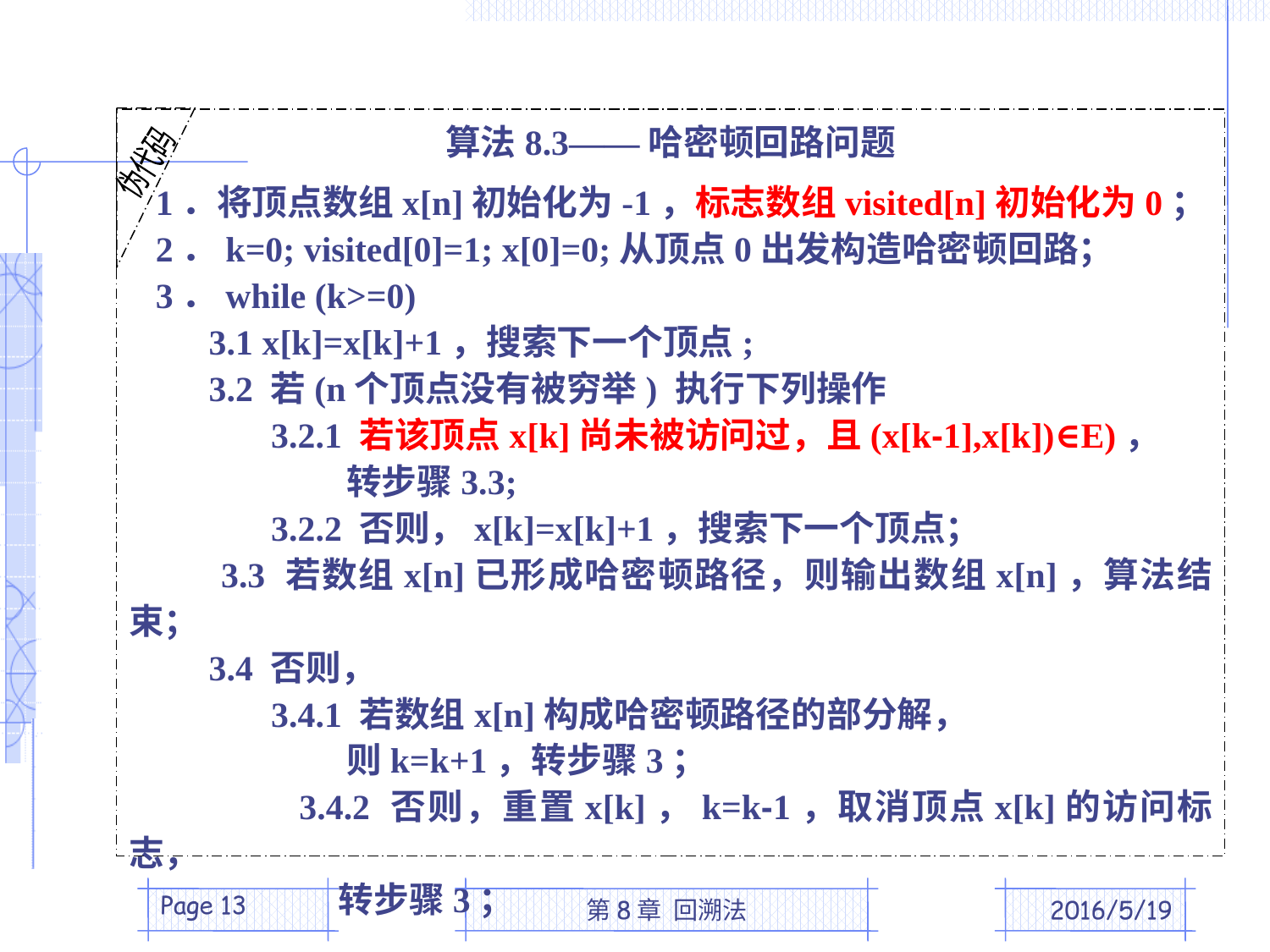

伪代码
算法8.3——哈密顿回路问题
   1．将顶点数组x[n]初始化为-1，标志数组visited[n]初始化为0；
   2．k=0; visited[0]=1; x[0]=0;从顶点0出发构造哈密顿回路；
   3．while (k>=0)
         3.1 x[k]=x[k]+1，搜索下一个顶点;
         3.2 若(n个顶点没有被穷举) 执行下列操作
                3.2.1 若该顶点x[k]尚未被访问过，且(x[k-1],x[k])∈E)，
                          转步骤3.3;
                3.2.2 否则，x[k]=x[k]+1，搜索下一个顶点；
         3.3 若数组x[n]已形成哈密顿路径，则输出数组x[n]，算法结束；
         3.4 否则，
                3.4.1 若数组x[n]构成哈密顿路径的部分解，
                          则k=k+1，转步骤3；
                3.4.2 否则，重置x[k]，k=k-1，取消顶点x[k]的访问标志，
                         转步骤3；
Page 13
第8章  回溯法
2016/5/19